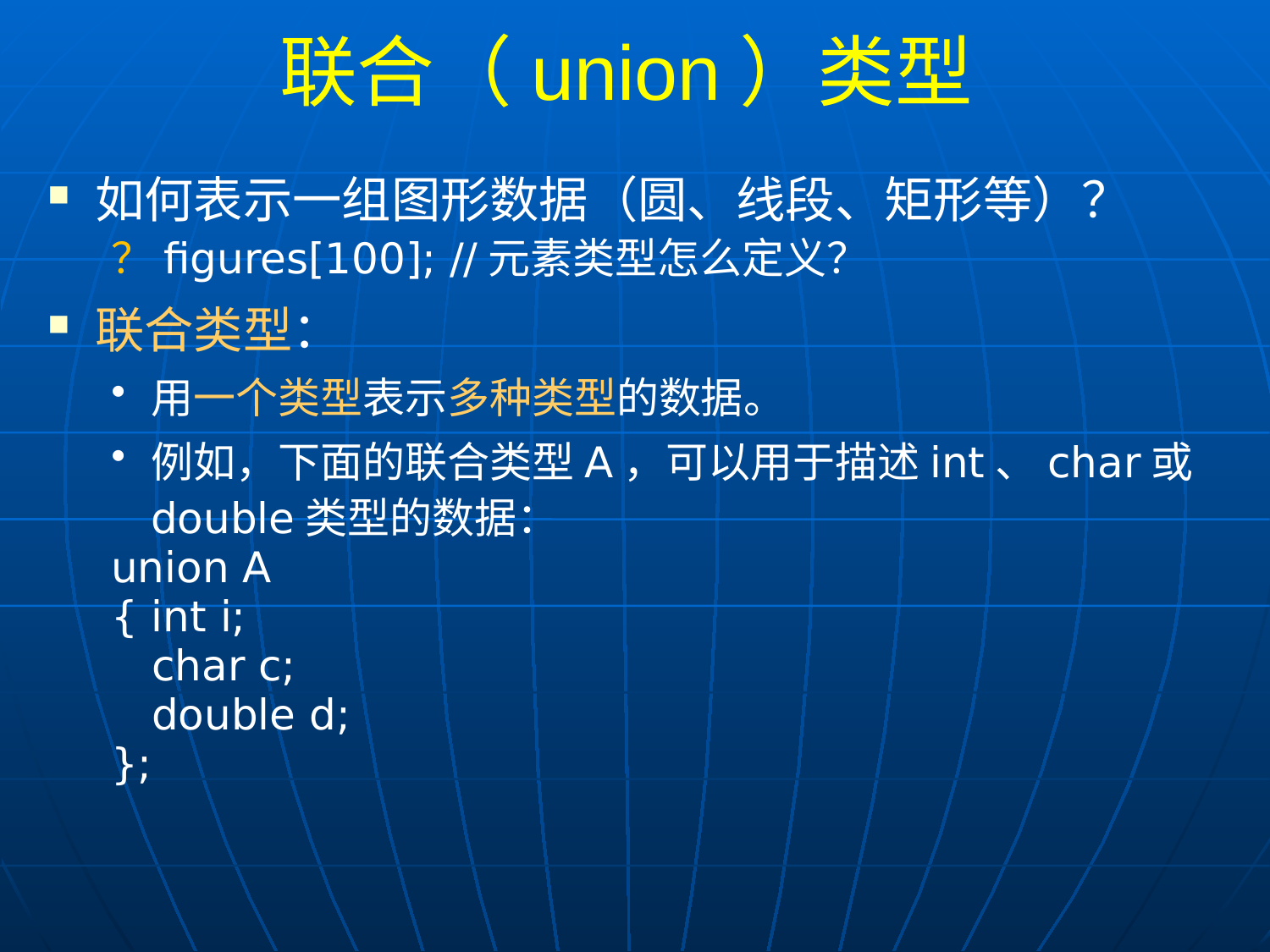

# 联合（union）类型
如何表示一组图形数据（圆、线段、矩形等）？
？figures[100]; //元素类型怎么定义？
联合类型：
用一个类型表示多种类型的数据。
例如，下面的联合类型A，可以用于描述int、char或double类型的数据：
union A
{ int i;
   char c;
   double d;
};